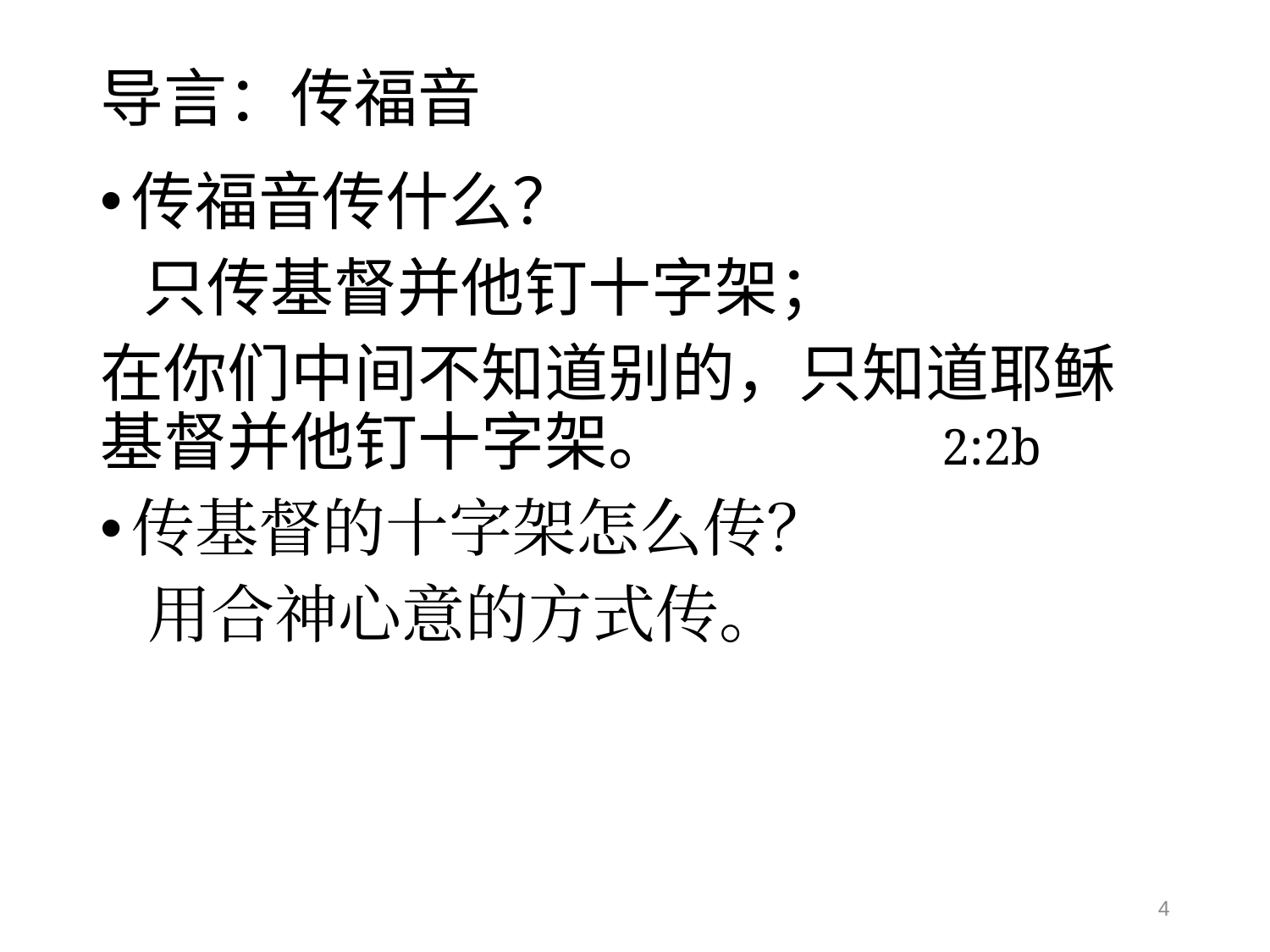

# 导言：传福音
传福音传什么？
  只传基督并他钉十字架；
在你们中间不知道别的，只知道耶稣基督并他钉十字架。                  2:2b
传基督的十字架怎么传？
  用合神心意的方式传。
4